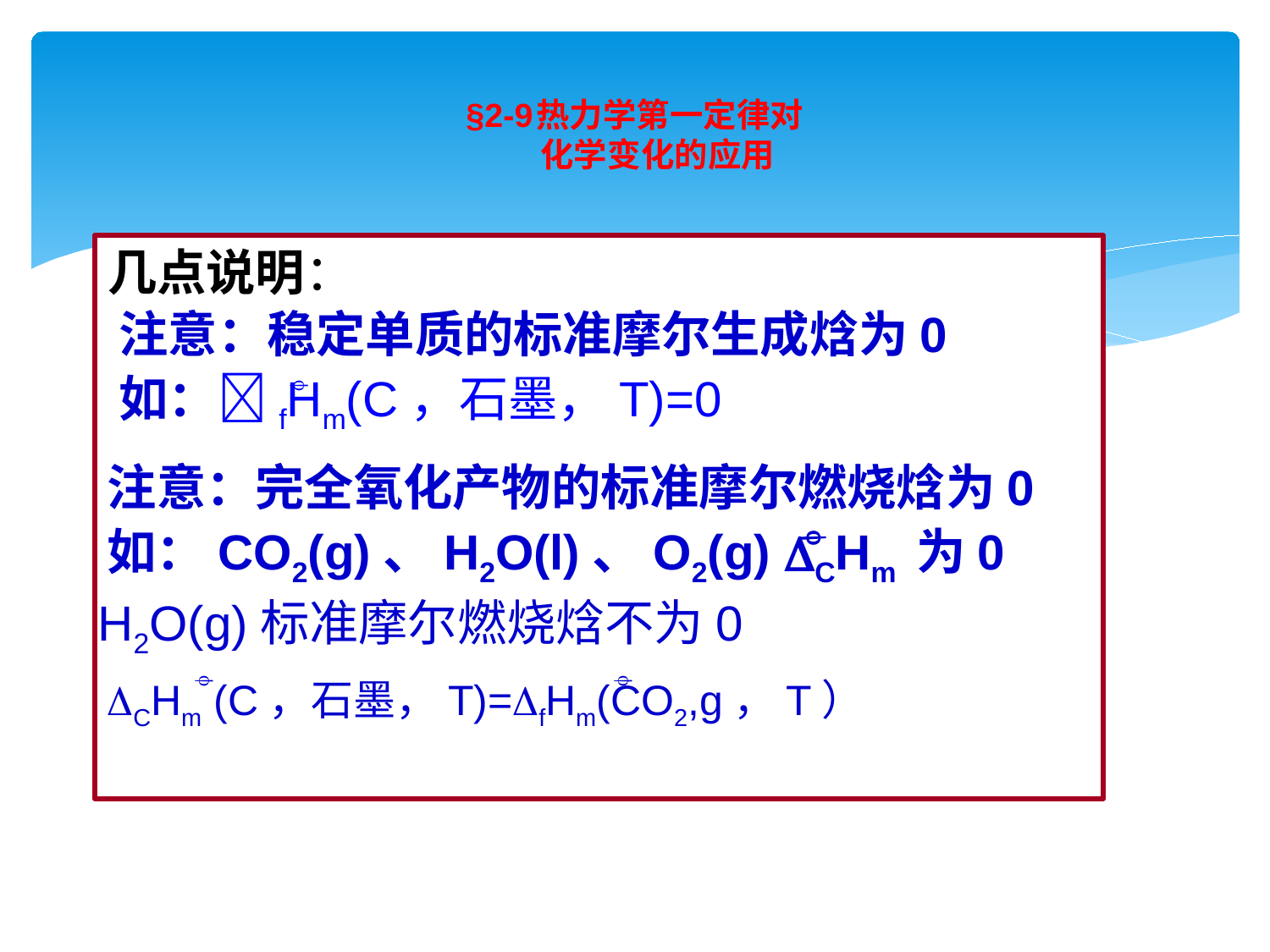

# §2-9热力学第一定律对 化学变化的应用
几点说明：
注意：稳定单质的标准摩尔生成焓为0
如：ΔfHm(C，石墨，T)=0
φ
注意：完全氧化产物的标准摩尔燃烧焓为0
如：CO2(g)、H2O(l)、O2(g) ΔCHm 为0
φ
H2O(g)标准摩尔燃烧焓不为0
ΔCHm (C，石墨，T)=ΔfHm(CO2,g，T）
φ
φ